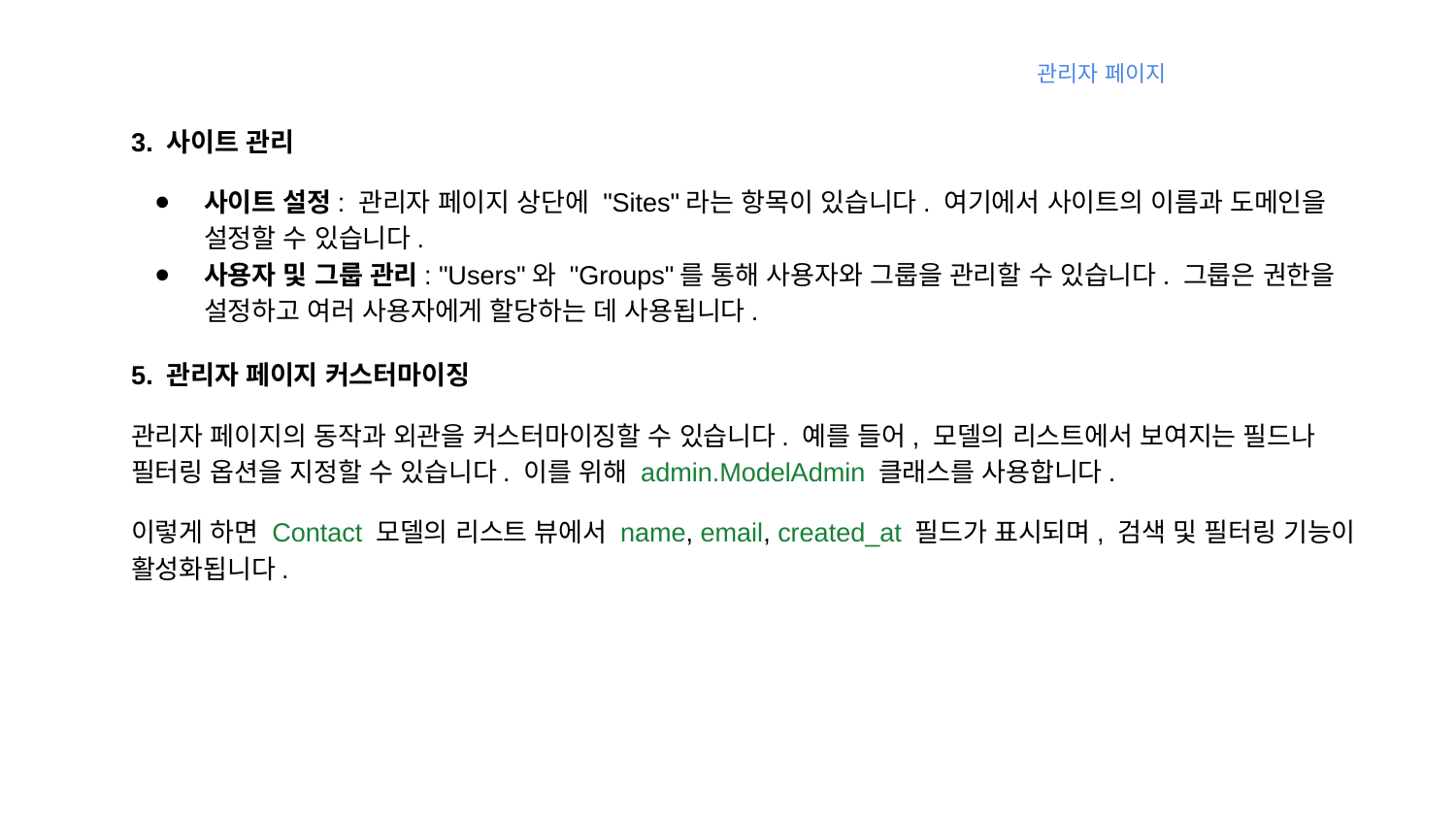

관리자 페이지
3. 사이트 관리
사이트 설정: 관리자 페이지 상단에 "Sites"라는 항목이 있습니다. 여기에서 사이트의 이름과 도메인을 설정할 수 있습니다.
사용자 및 그룹 관리: "Users"와 "Groups"를 통해 사용자와 그룹을 관리할 수 있습니다. 그룹은 권한을 설정하고 여러 사용자에게 할당하는 데 사용됩니다.
5. 관리자 페이지 커스터마이징
관리자 페이지의 동작과 외관을 커스터마이징할 수 있습니다. 예를 들어, 모델의 리스트에서 보여지는 필드나 필터링 옵션을 지정할 수 있습니다. 이를 위해 admin.ModelAdmin 클래스를 사용합니다.
이렇게 하면 Contact 모델의 리스트 뷰에서 name, email, created_at 필드가 표시되며, 검색 및 필터링 기능이 활성화됩니다.